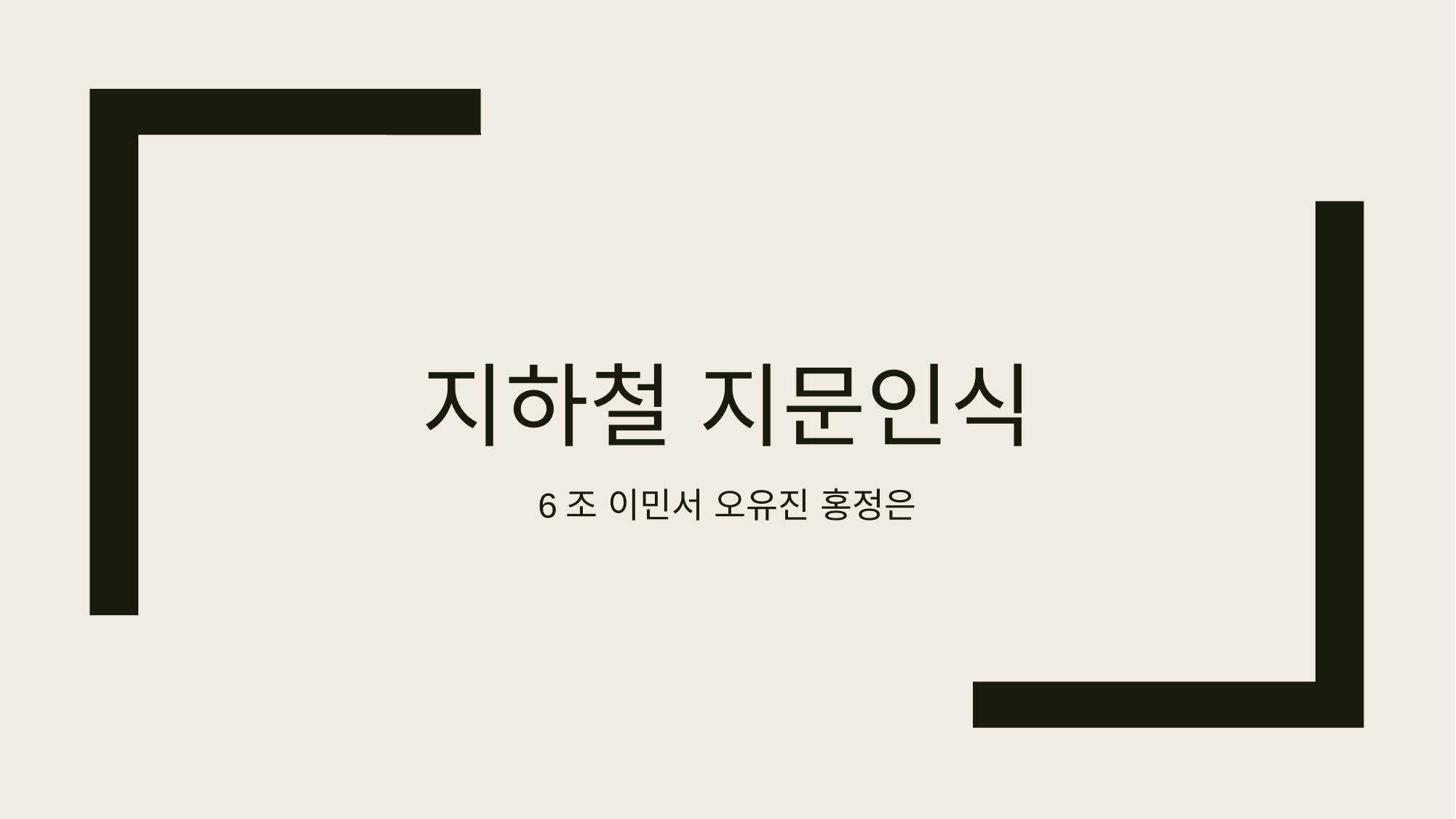

# 지하철 지문인식
6조 이민서 오유진 홍정은